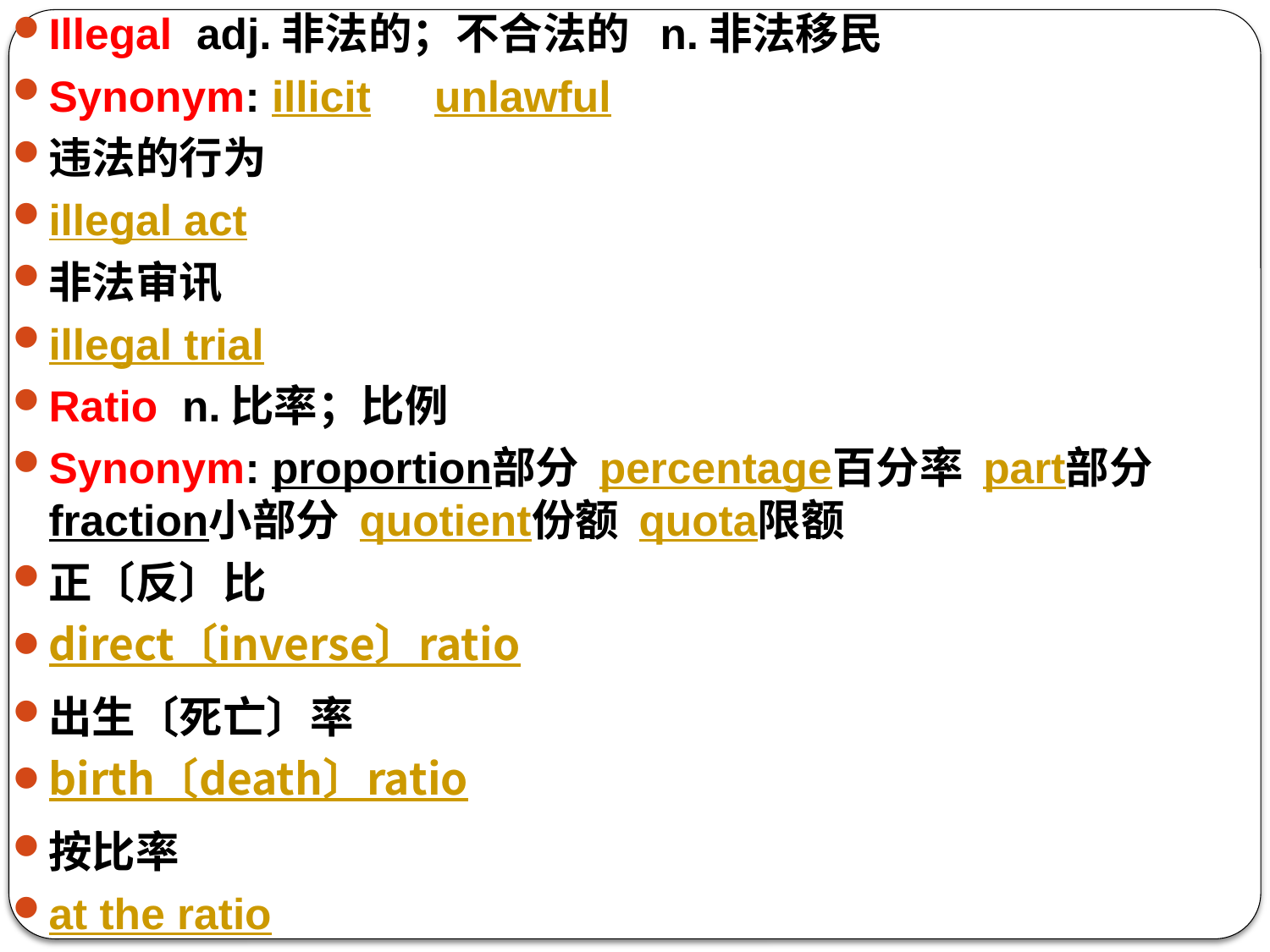

Illegal  adj.非法的；不合法的  n.非法移民
Synonym: illicit　 unlawful
违法的行为
illegal act
非法审讯
illegal trial
Ratio  n.比率；比例
Synonym: proportion部分 percentage百分率 part部分 fraction小部分 quotient份额 quota限额
正〔反〕比
direct〔inverse〕ratio
出生〔死亡〕率
birth〔death〕ratio
按比率
at the ratio